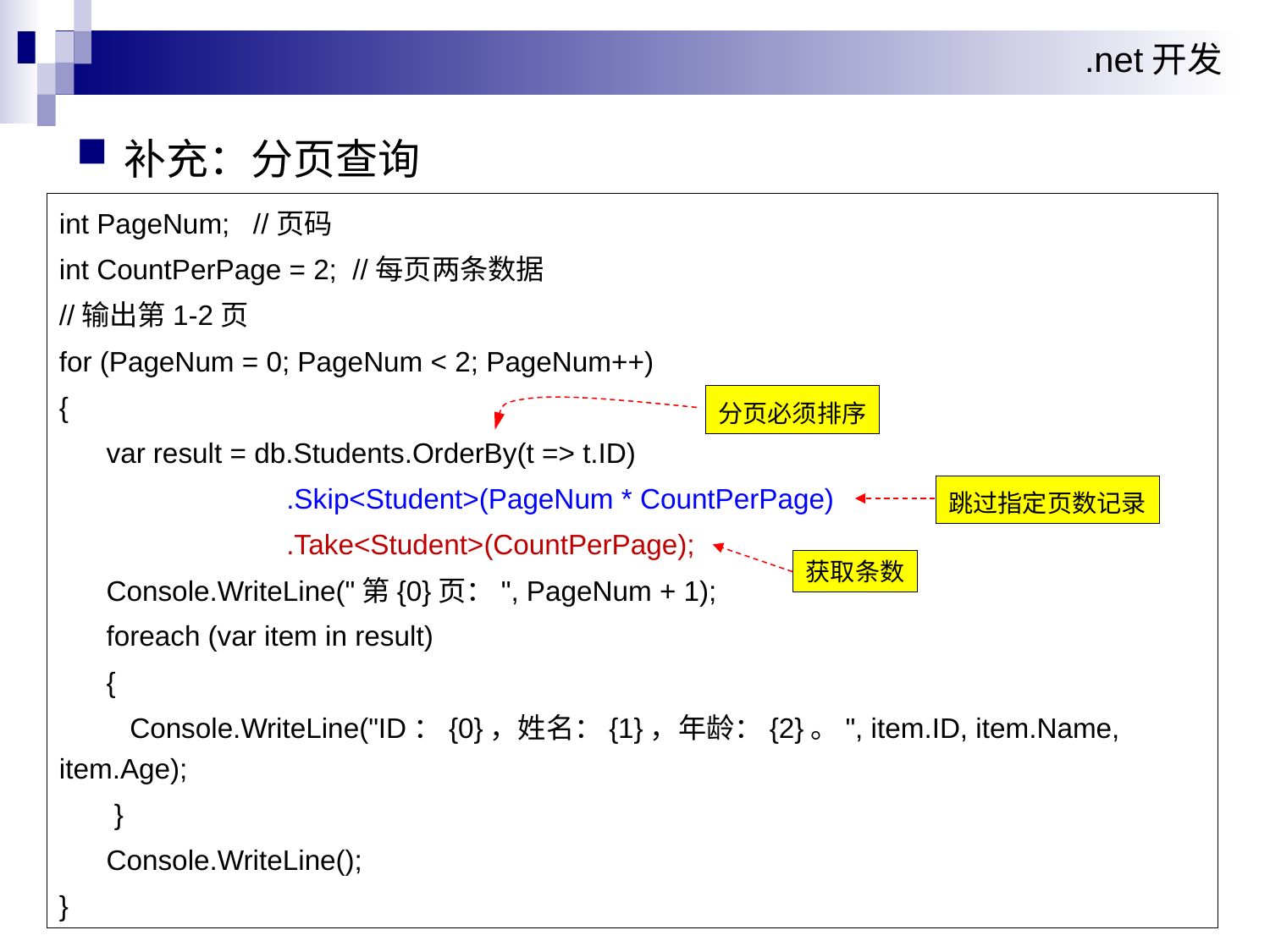

补充：分页查询
int PageNum;   //页码
int CountPerPage = 2;  //每页两条数据
//输出第1-2页
for (PageNum = 0; PageNum < 2; PageNum++)
{
      var result = db.Students.OrderBy(t => t.ID)
                             .Skip<Student>(PageNum * CountPerPage)
                             .Take<Student>(CountPerPage);
      Console.WriteLine("第{0}页：", PageNum + 1);
      foreach (var item in result)
      {
         Console.WriteLine("ID：{0}，姓名：{1}，年龄：{2}。", item.ID, item.Name, item.Age);
       }
      Console.WriteLine();
}
分页必须排序

跳过指定页数记录
获取条数